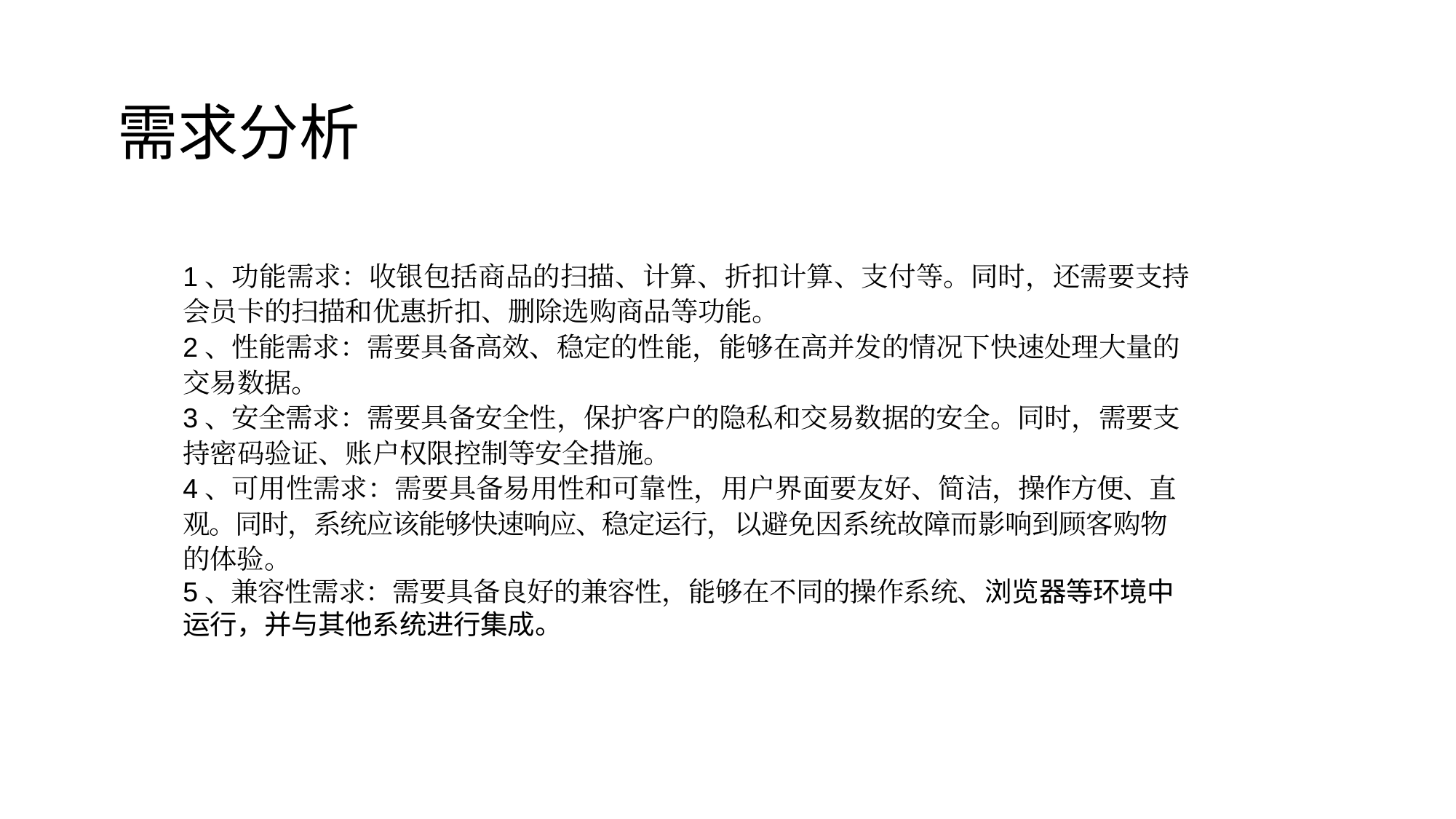

需求分析
1、功能需求：收银包括商品的扫描、计算、折扣计算、支付等。同时，还需要支持会员卡的扫描和优惠折扣、删除选购商品等功能。
2、性能需求：需要具备高效、稳定的性能，能够在高并发的情况下快速处理大量的交易数据。
3、安全需求：需要具备安全性，保护客户的隐私和交易数据的安全。同时，需要支持密码验证、账户权限控制等安全措施。
4、可用性需求：需要具备易用性和可靠性，用户界面要友好、简洁，操作方便、直观。同时，系统应该能够快速响应、稳定运行，以避免因系统故障而影响到顾客购物的体验。
5、兼容性需求：需要具备良好的兼容性，能够在不同的操作系统、浏览器等环境中运行，并与其他系统进行集成。